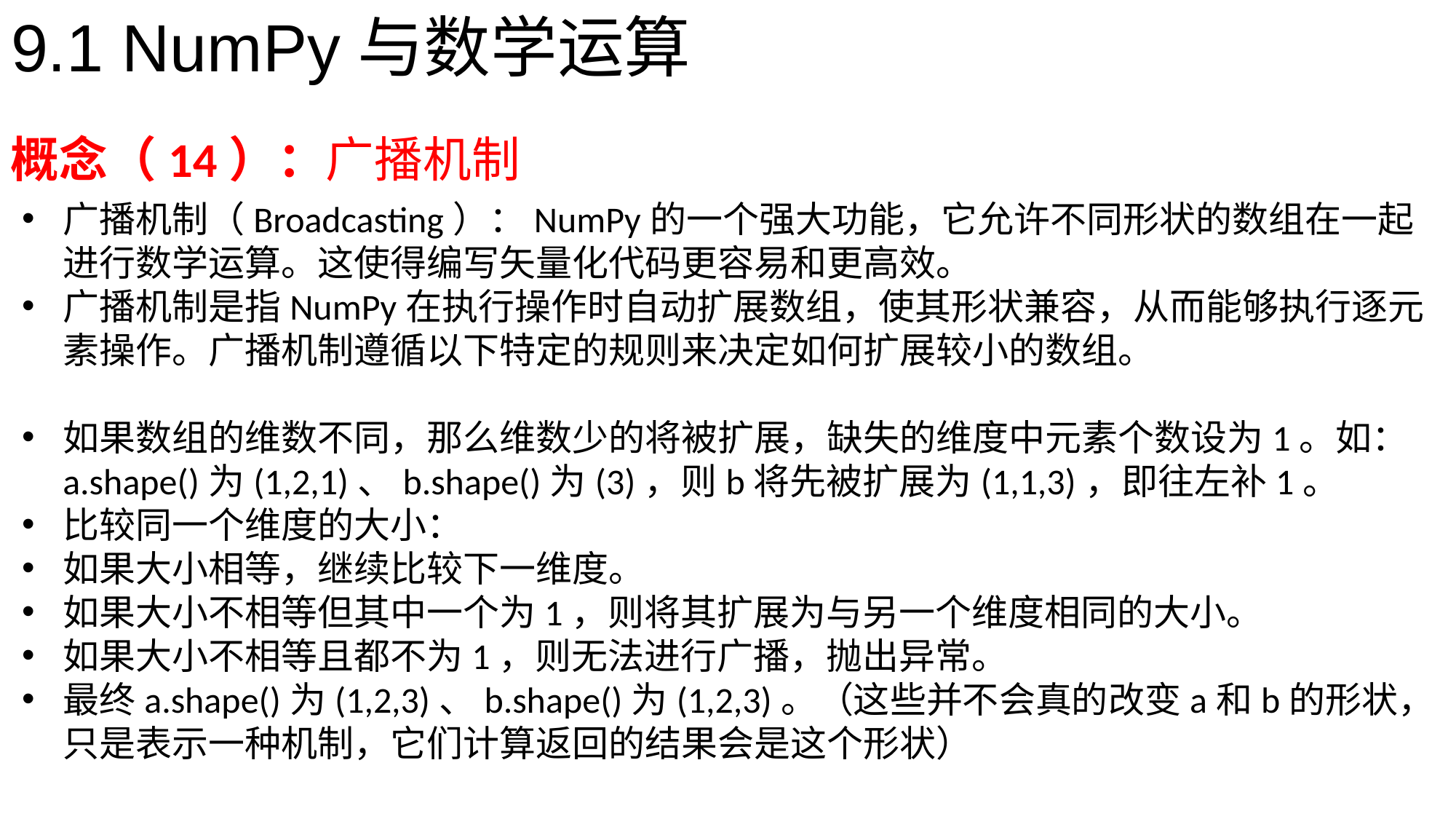

# 9.1 NumPy与数学运算
概念（14）：广播机制
广播机制（Broadcasting）：NumPy的一个强大功能，它允许不同形状的数组在一起进行数学运算。这使得编写矢量化代码更容易和更高效。
广播机制是指NumPy在执行操作时自动扩展数组，使其形状兼容，从而能够执行逐元素操作。广播机制遵循以下特定的规则来决定如何扩展较小的数组。

如果数组的维数不同，那么维数少的将被扩展，缺失的维度中元素个数设为1。如：a.shape()为(1,2,1)、b.shape()为(3)，则b将先被扩展为(1,1,3)，即往左补1。
比较同一个维度的大小：
如果大小相等，继续比较下一维度。
如果大小不相等但其中一个为1，则将其扩展为与另一个维度相同的大小。
如果大小不相等且都不为1，则无法进行广播，抛出异常。
最终a.shape()为(1,2,3)、b.shape()为(1,2,3)。（这些并不会真的改变a和b的形状，只是表示一种机制，它们计算返回的结果会是这个形状）